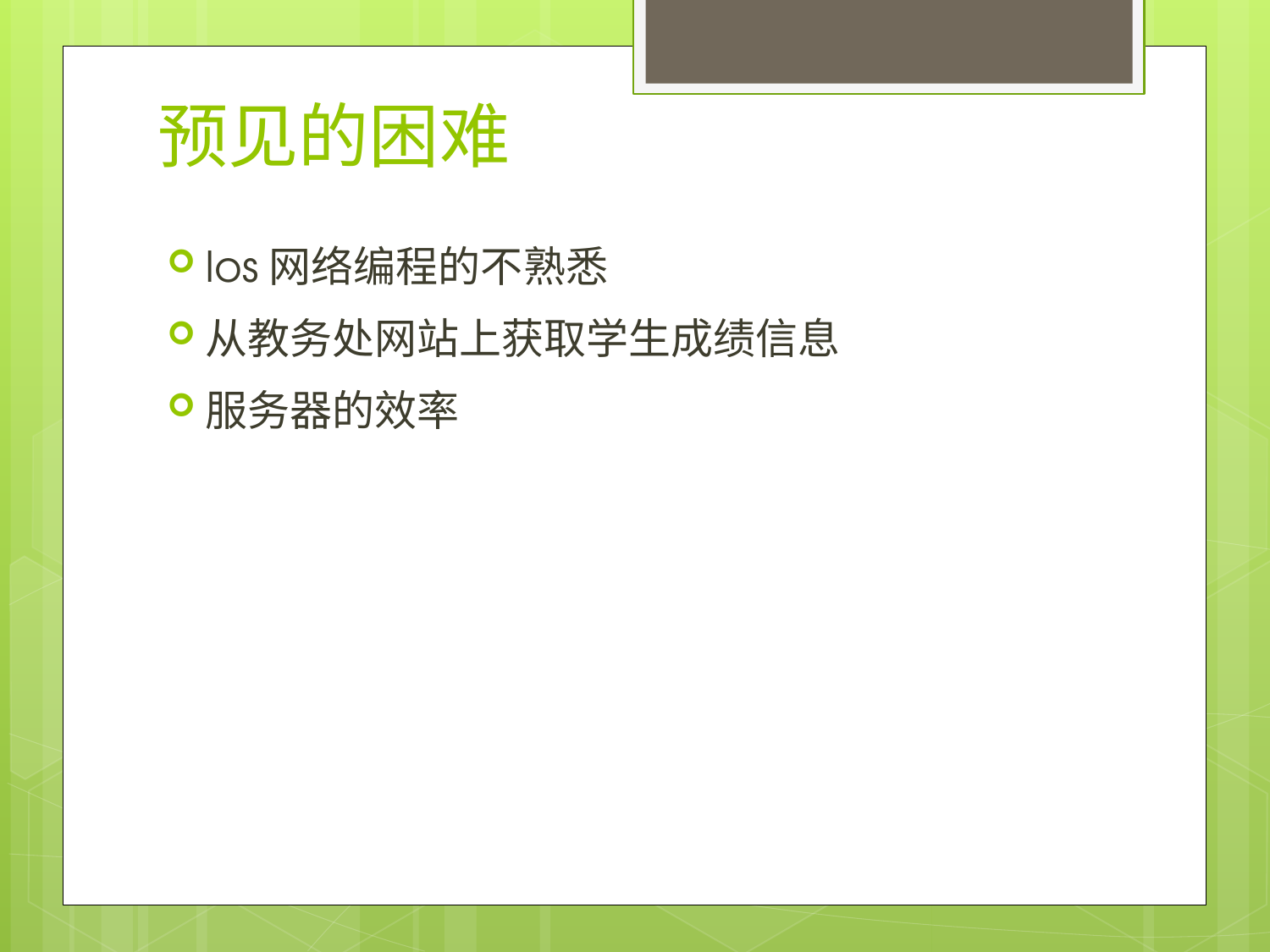

# 预见的困难
Ios网络编程的不熟悉
从教务处网站上获取学生成绩信息
服务器的效率